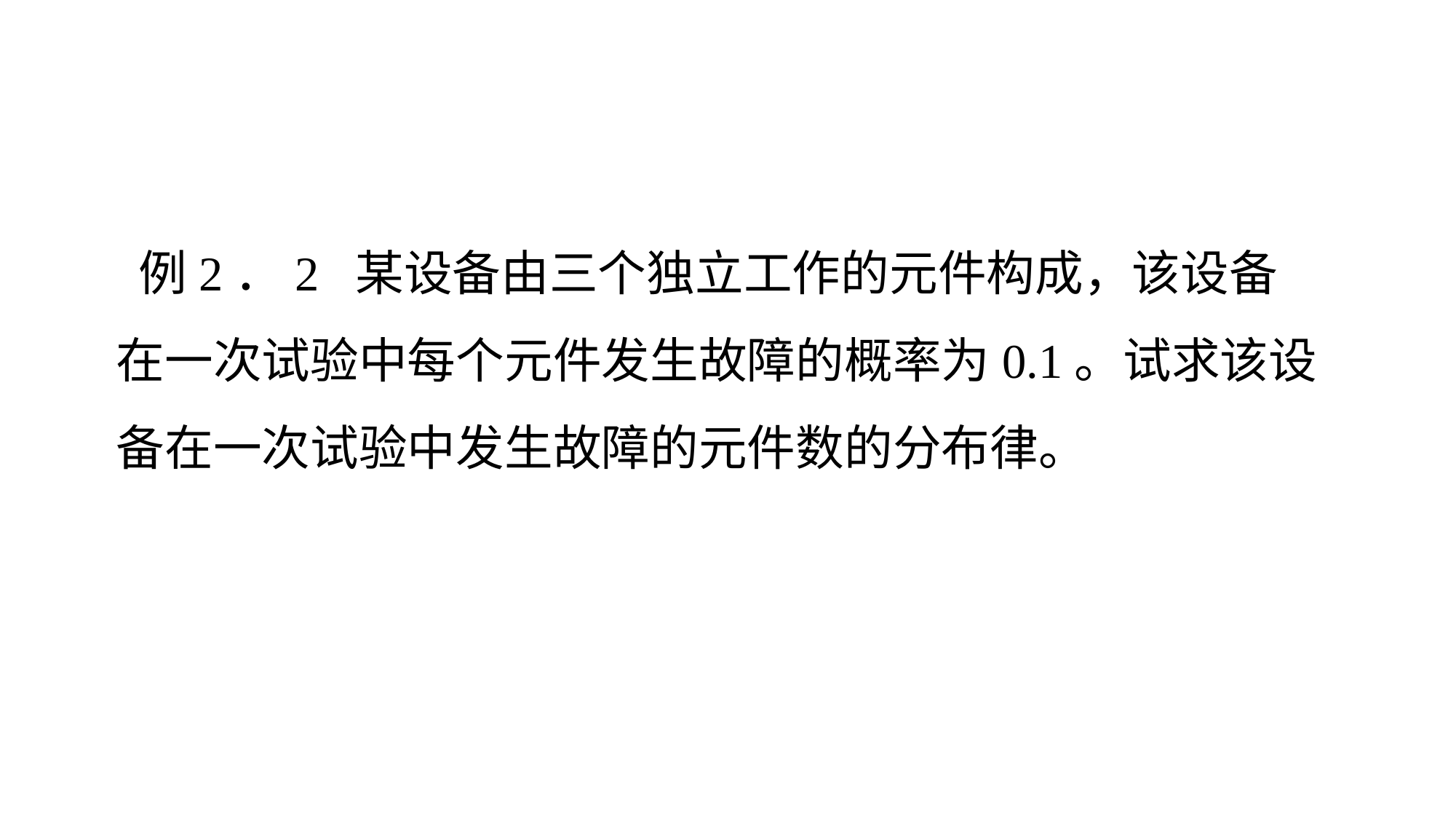

例2．2  某设备由三个独立工作的元件构成，该设备在一次试验中每个元件发生故障的概率为0.1。试求该设备在一次试验中发生故障的元件数的分布律。